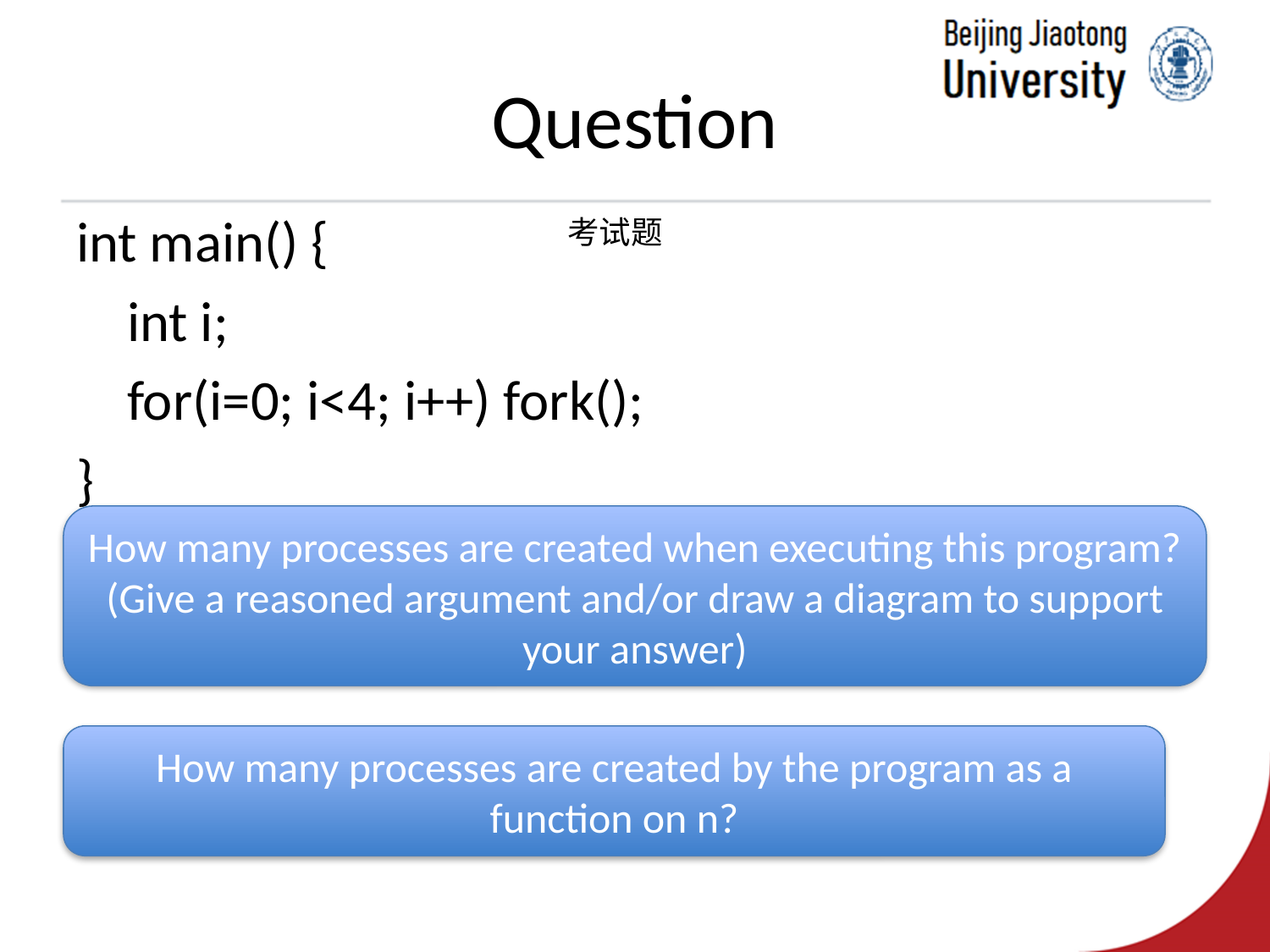

# Question
int main() {
    int i;
    for(i=0; i<4; i++) fork();
}

考试题
How many processes are created when executing this program?
(Give a reasoned argument and/or draw a diagram to support your answer)
How many processes are created by the program as a function on n?